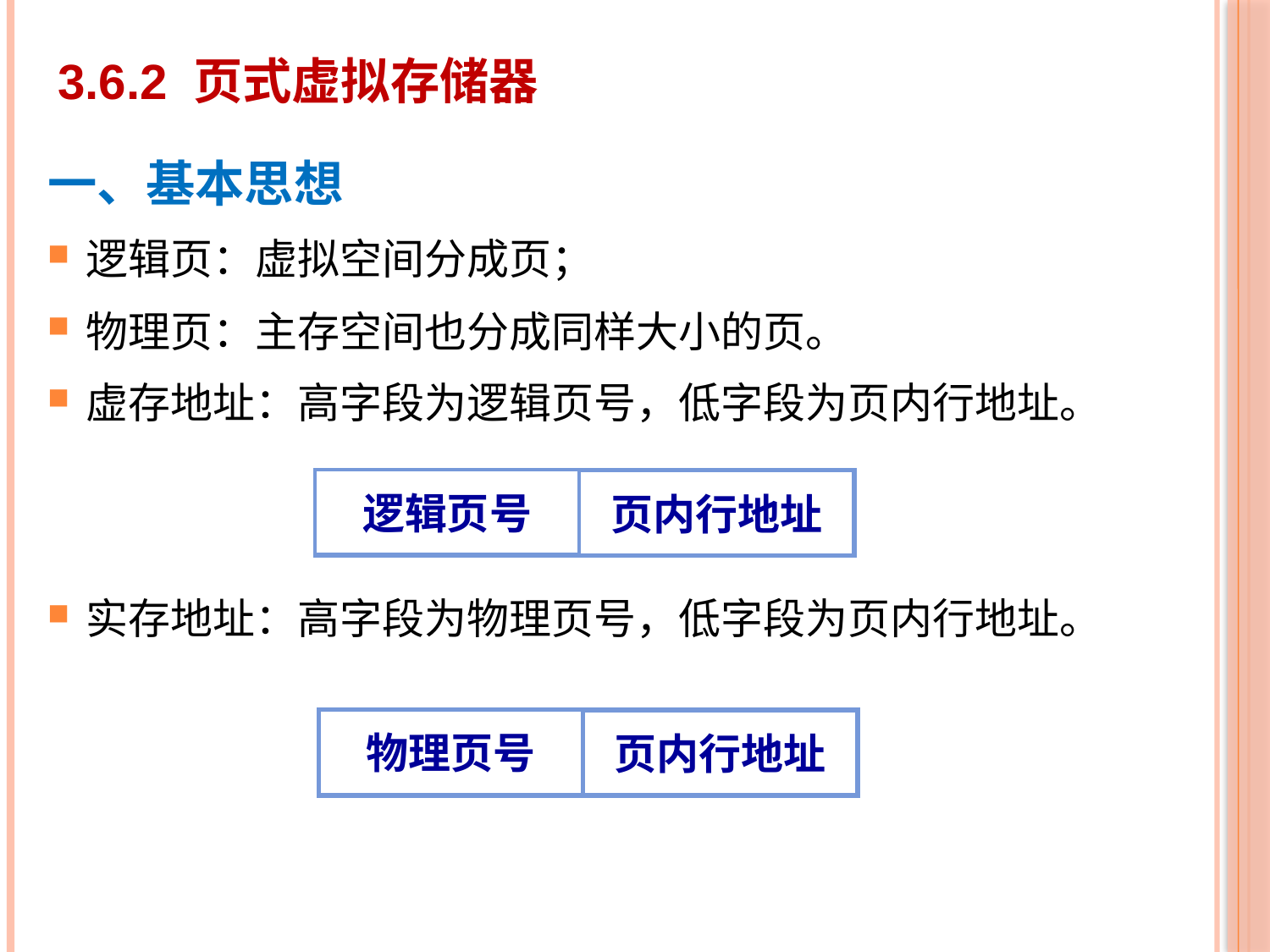

# 3.6.2 页式虚拟存储器
一、基本思想
逻辑页：虚拟空间分成页；
物理页：主存空间也分成同样大小的页。
虚存地址：高字段为逻辑页号，低字段为页内行地址。

实存地址：高字段为物理页号，低字段为页内行地址。
逻辑页号

页内行地址

物理页号

页内行地址